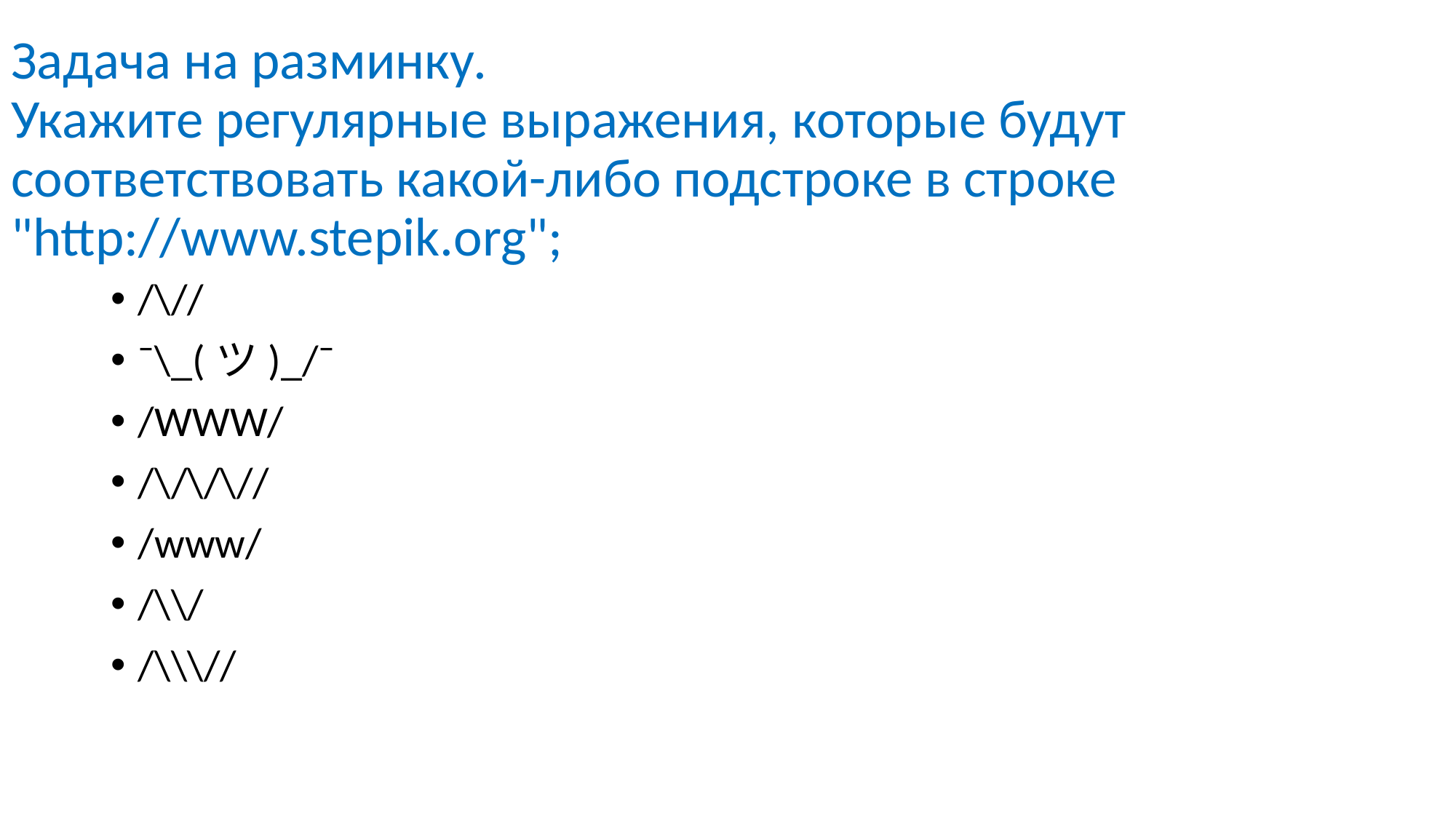

# Задача на разминку. ﻿ ﻿﻿Укажите регулярные выражения, которые будут соответствовать какой-либо подстроке в строке "http://www.stepik.org";
/\//
¯\_(ツ)_/¯
/WWW/
/\/\/\//
/www/
/\\/
/\\\//